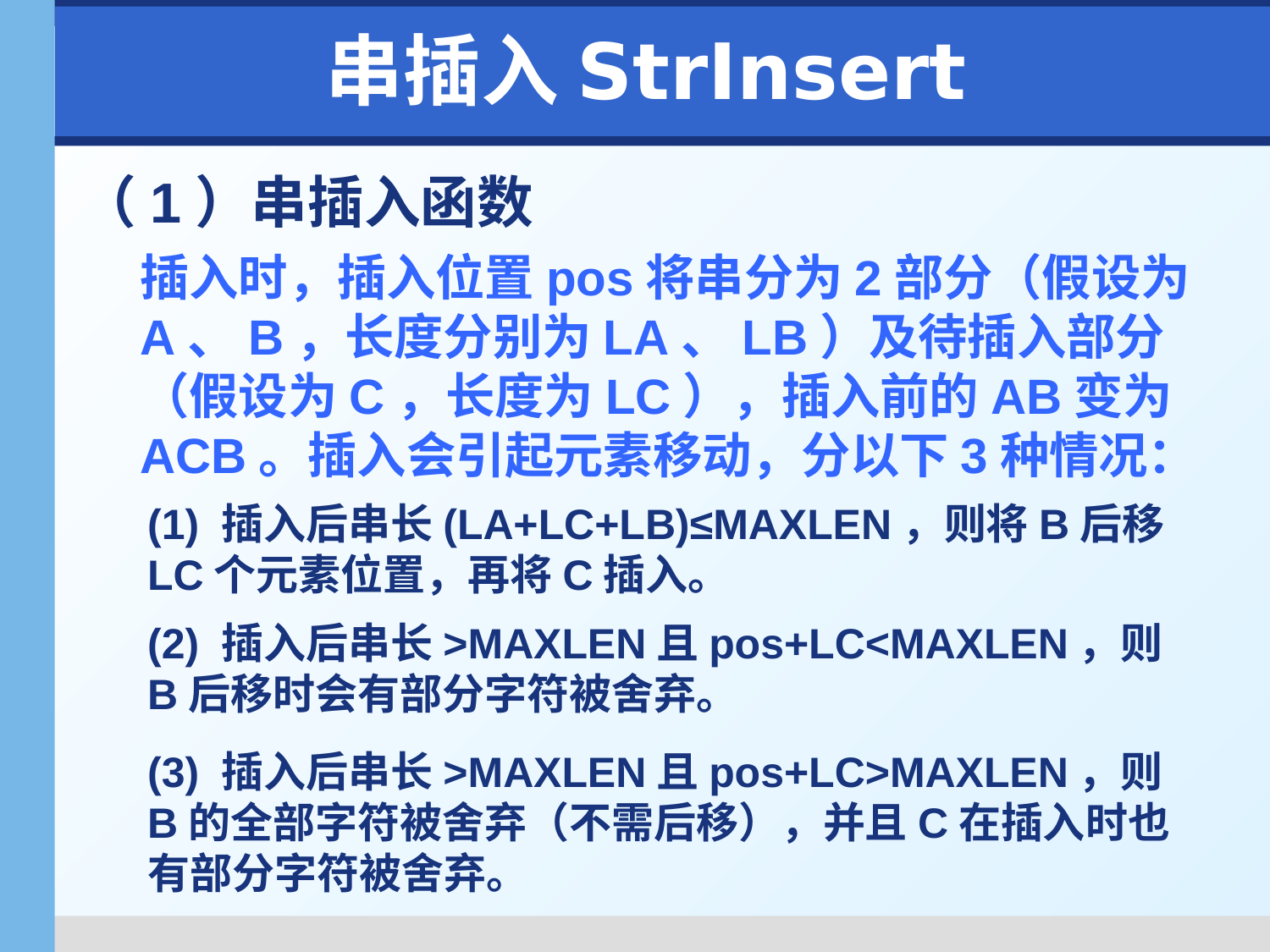

串插入StrInsert
（1）串插入函数
插入时，插入位置pos将串分为2部分（假设为A、B，长度分别为LA、LB）及待插入部分（假设为C，长度为LC），插入前的AB变为ACB。插入会引起元素移动，分以下3种情况：
(1) 插入后串长(LA+LC+LB)≤MAXLEN，则将B后移LC个元素位置，再将C插入。
(2) 插入后串长>MAXLEN且pos+LC<MAXLEN，则B后移时会有部分字符被舍弃。
(3) 插入后串长>MAXLEN且pos+LC>MAXLEN，则 B的全部字符被舍弃（不需后移），并且C在插入时也有部分字符被舍弃。